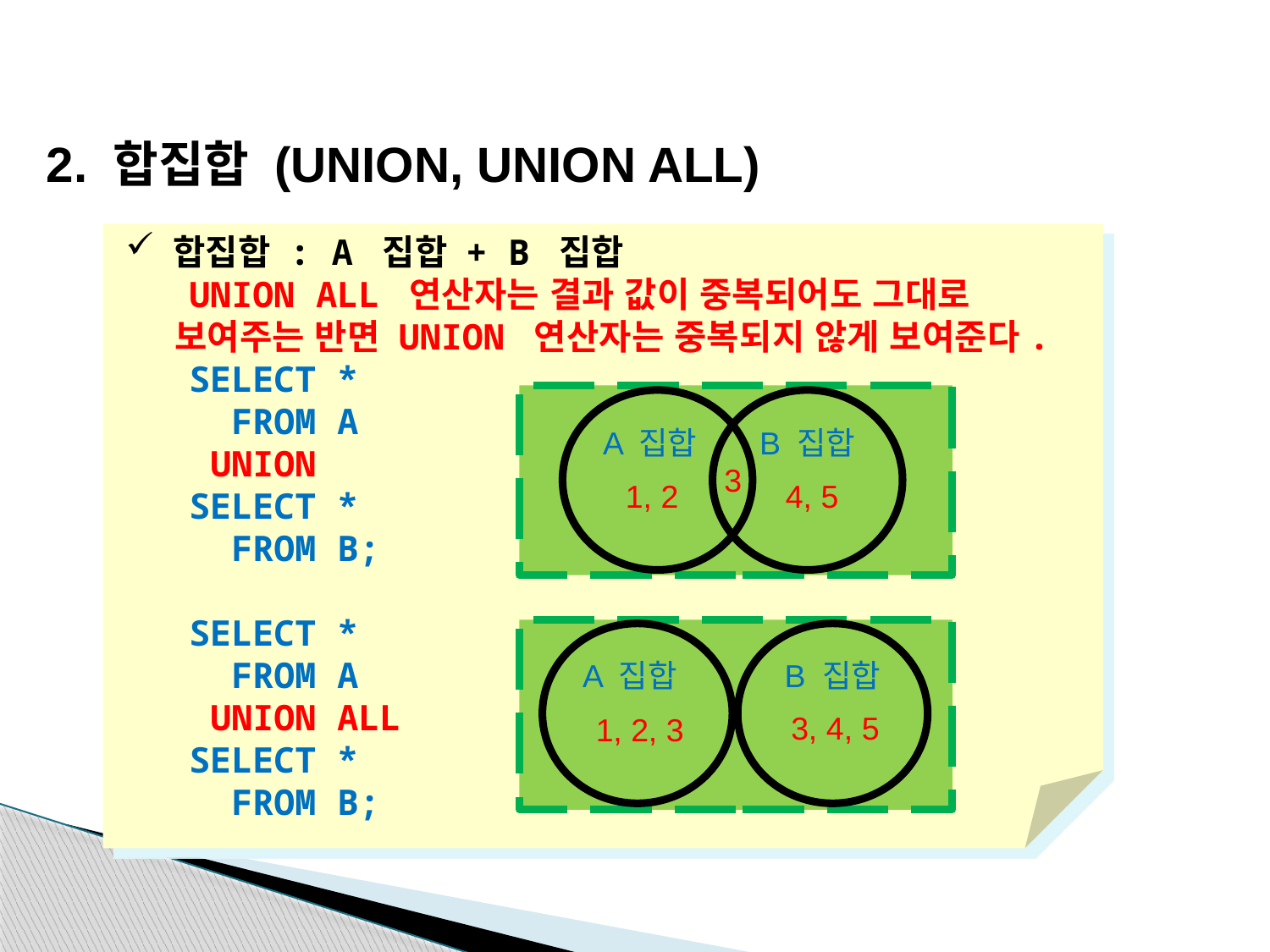

2. 합집합 (UNION, UNION ALL)
합집합 : A 집합 + B 집합
   UNION ALL 연산자는 결과 값이 중복되어도 그대로 보여주는 반면 UNION 연산자는 중복되지 않게 보여준다.
   SELECT *
     FROM A
    UNION
   SELECT *
     FROM B;

   SELECT *
     FROM A
    UNION ALL
   SELECT *
     FROM B;

A 집합

B 집합

3
1, 2
4, 5

A 집합

B 집합

3, 4, 5
1, 2, 3